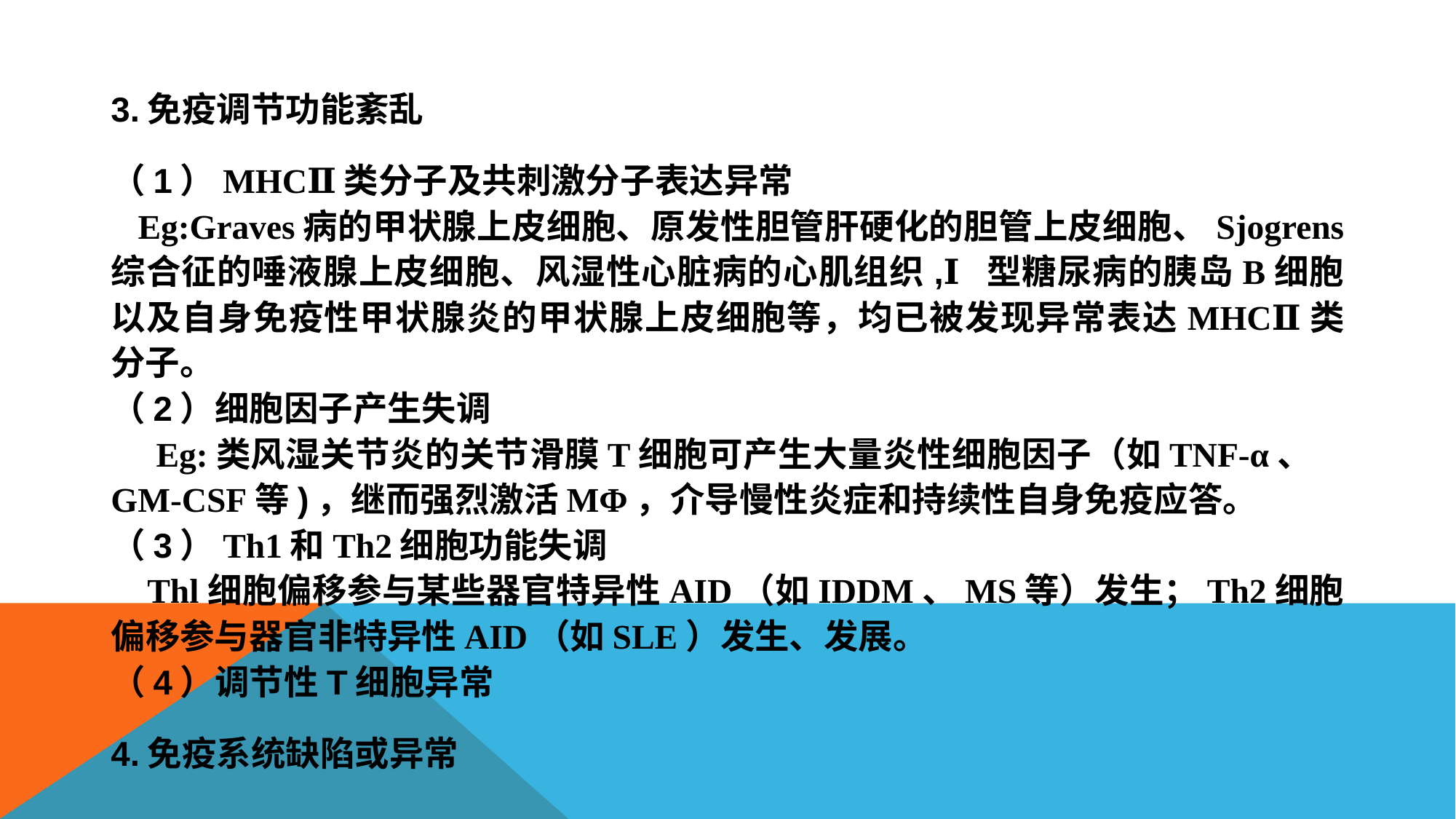

3.免疫调节功能紊乱
（1）MHCⅡ类分子及共刺激分子表达异常
   Eg:Graves病的甲状腺上皮细胞、原发性胆管肝硬化的胆管上皮细胞、Sjogrens 综合征的唾液腺上皮细胞、风湿性心脏病的心肌组织,Ⅰ型糖尿病的胰岛B细胞以及自身免疫性甲状腺炎的甲状腺上皮细胞等，均已被发现异常表达MHCⅡ类分子。
（2）细胞因子产生失调
     Eg:类风湿关节炎的关节滑膜T细胞可产生大量炎性细胞因子（如TNF‐α、     GM‐CSF等)，继而强烈激活MΦ，介导慢性炎症和持续性自身免疫应答。
（3）Th1和Th2细胞功能失调
    Thl细胞偏移参与某些器官特异性AID（如IDDM、MS等）发生；Th2细胞 偏移参与器官非特异性AID（如SLE）发生、发展。
（4）调节性T细胞异常
4.免疫系统缺陷或异常